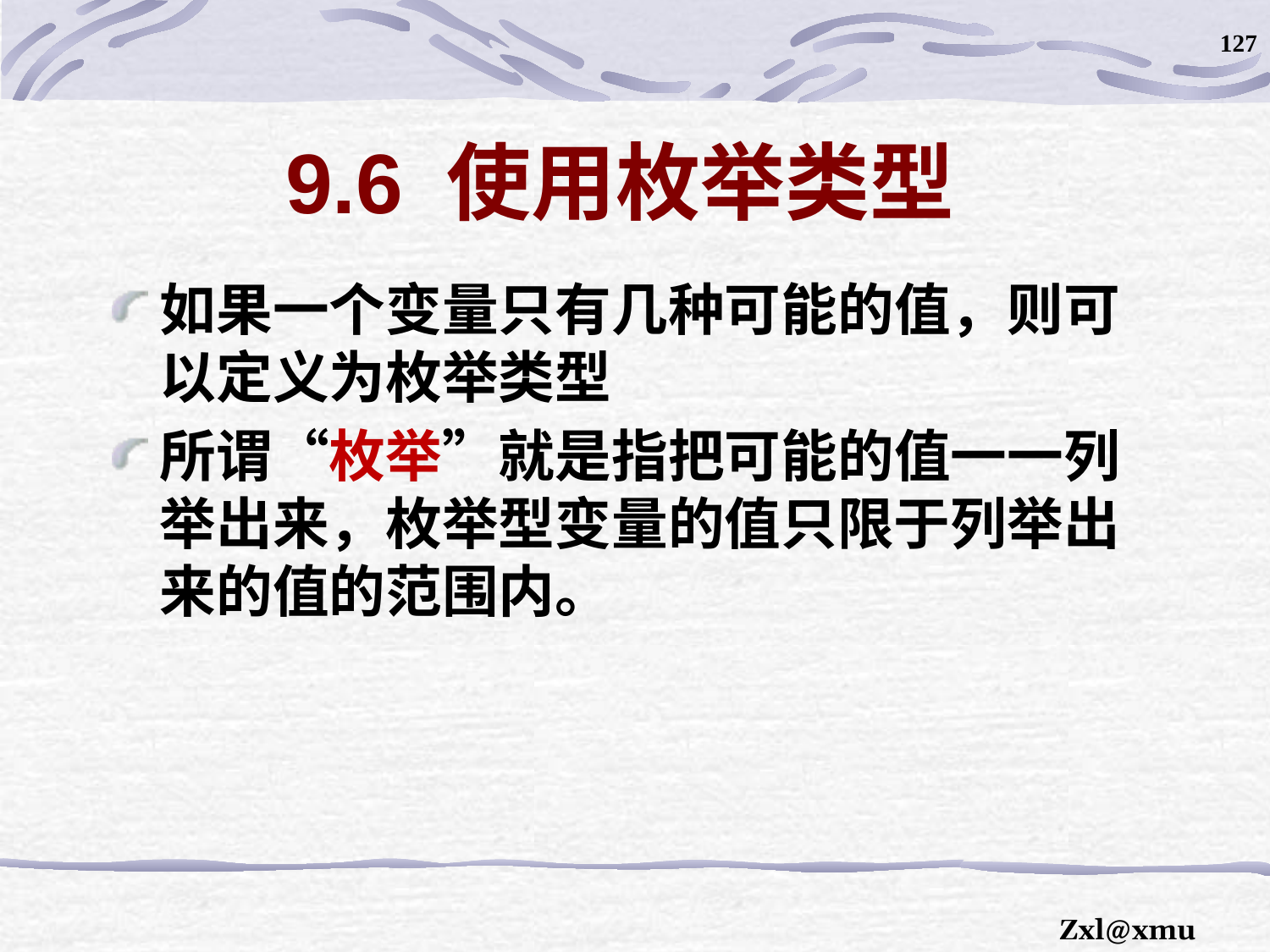

127
# 9.6 使用枚举类型
如果一个变量只有几种可能的值，则可以定义为枚举类型
所谓“枚举”就是指把可能的值一一列举出来，枚举型变量的值只限于列举出来的值的范围内。